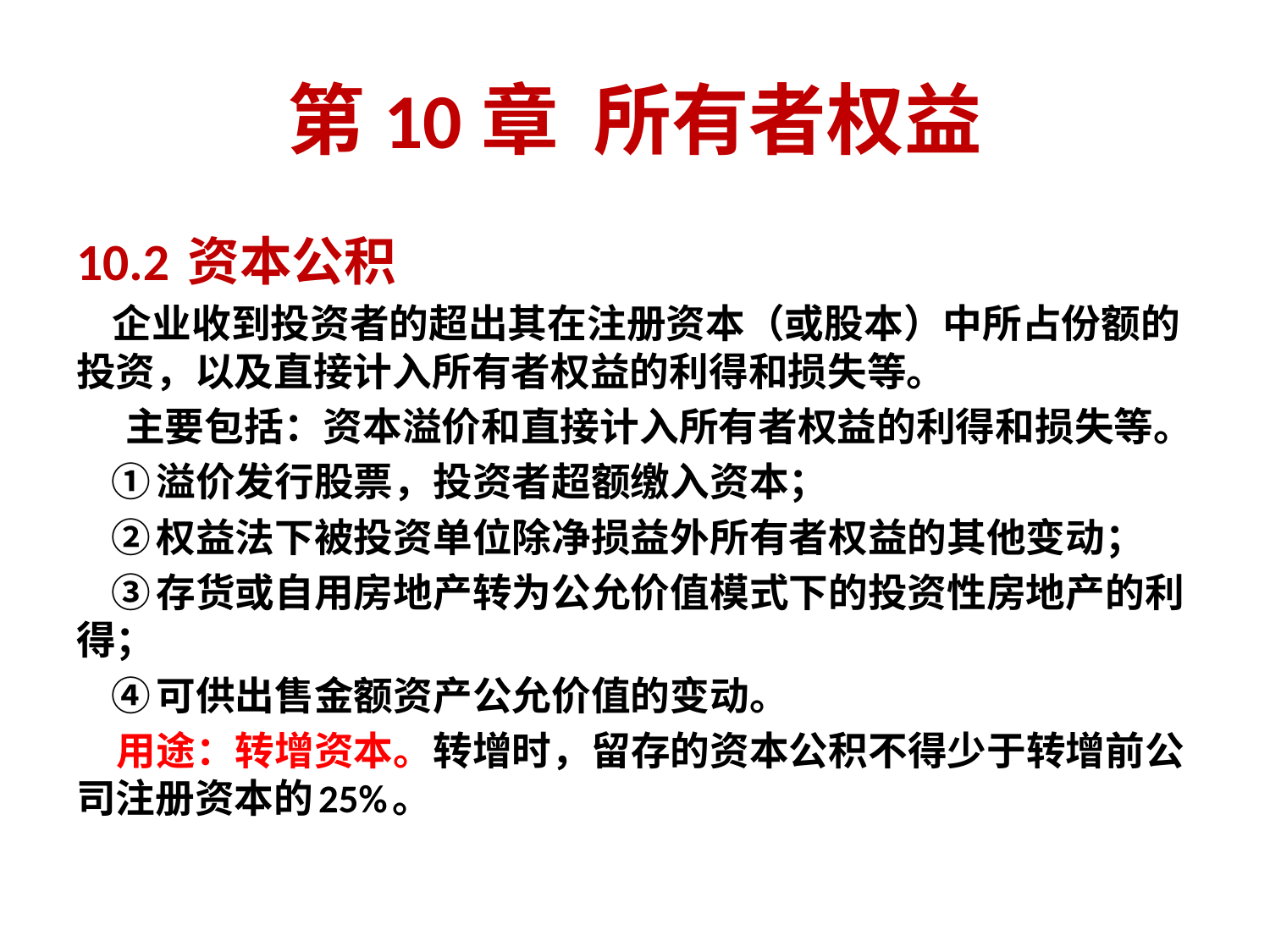

# 第10章  所有者权益
10.2 资本公积
     企业收到投资者的超出其在注册资本（或股本）中所占份额的投资，以及直接计入所有者权益的利得和损失等。
     主要包括：资本溢价和直接计入所有者权益的利得和损失等。
    ①溢价发行股票，投资者超额缴入资本；
    ②权益法下被投资单位除净损益外所有者权益的其他变动；
    ③存货或自用房地产转为公允价值模式下的投资性房地产的利得；
    ④可供出售金额资产公允价值的变动。
    用途：转增资本。转增时，留存的资本公积不得少于转增前公司注册资本的25%。